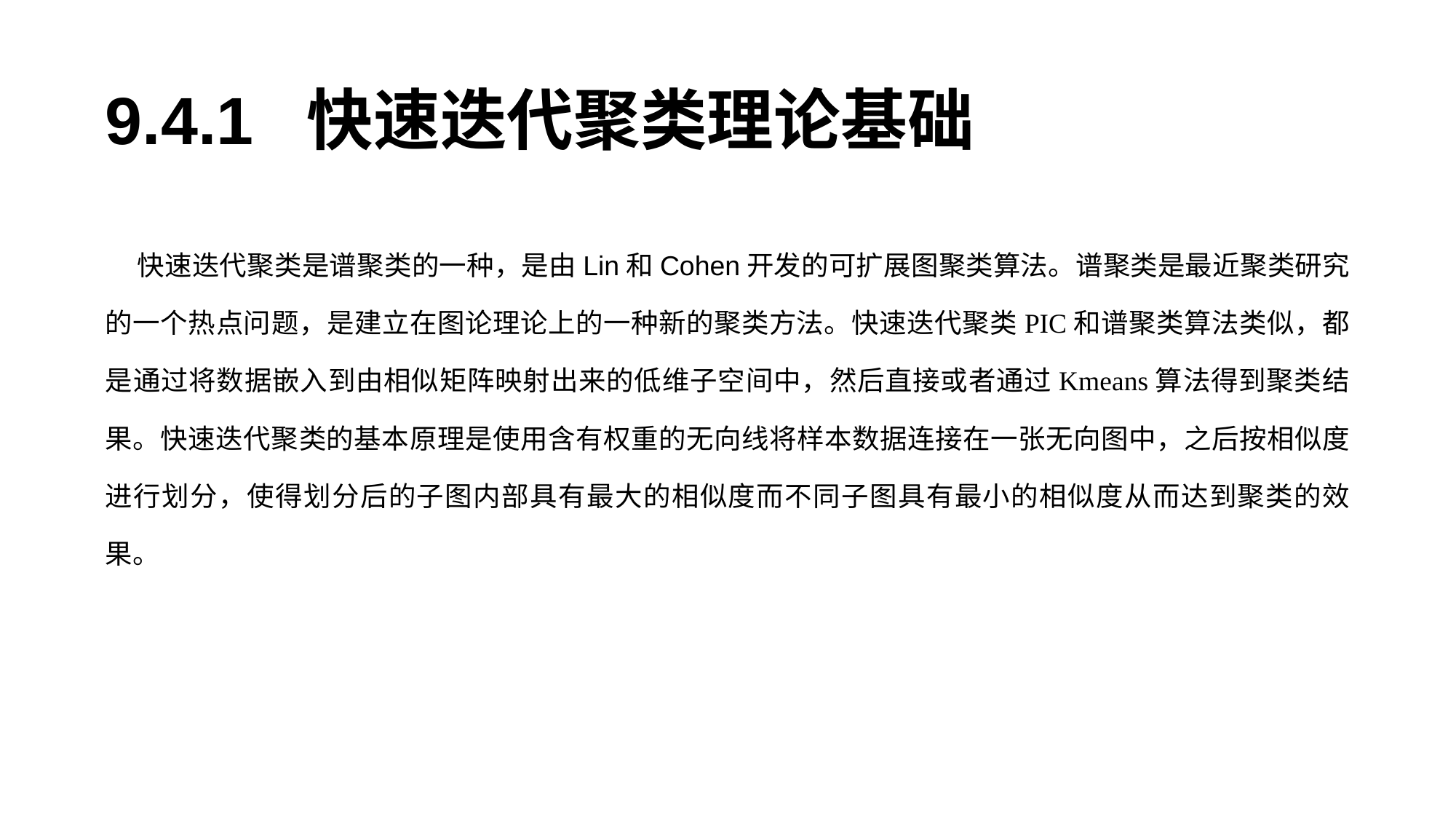

# 9.4.1  快速迭代聚类理论基础
快速迭代聚类是谱聚类的一种，是由Lin和Cohen开发的可扩展图聚类算法。谱聚类是最近聚类研究的一个热点问题，是建立在图论理论上的一种新的聚类方法。快速迭代聚类PIC和谱聚类算法类似，都是通过将数据嵌入到由相似矩阵映射出来的低维子空间中，然后直接或者通过Kmeans算法得到聚类结果。快速迭代聚类的基本原理是使用含有权重的无向线将样本数据连接在一张无向图中，之后按相似度进行划分，使得划分后的子图内部具有最大的相似度而不同子图具有最小的相似度从而达到聚类的效果。